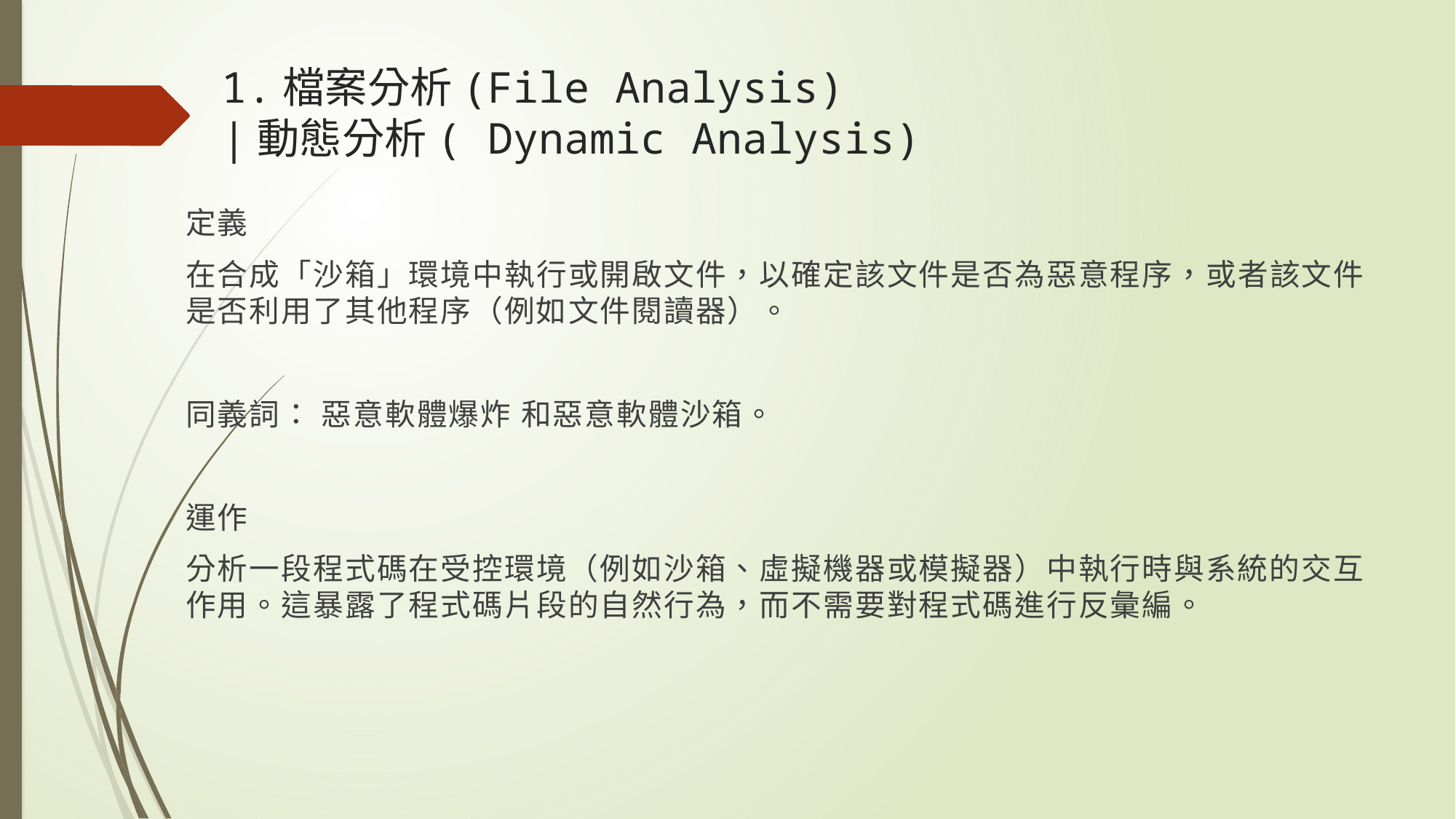

# 1.檔案分析(File Analysis) |動態分析( Dynamic Analysis)
定義
在合成「沙箱」環境中執行或開啟文件，以確定該文件是否為惡意程序，或者該文件是否利用了其他程序（例如文件閱讀器）。

同義詞： 惡意軟體爆炸 和惡意軟體沙箱。

運作
分析一段程式碼在受控環境（例如沙箱、虛擬機器或模擬器）中執行時與系統的交互作用。這暴露了程式碼片段的自然行為，而不需要對程式碼進行反彙編。